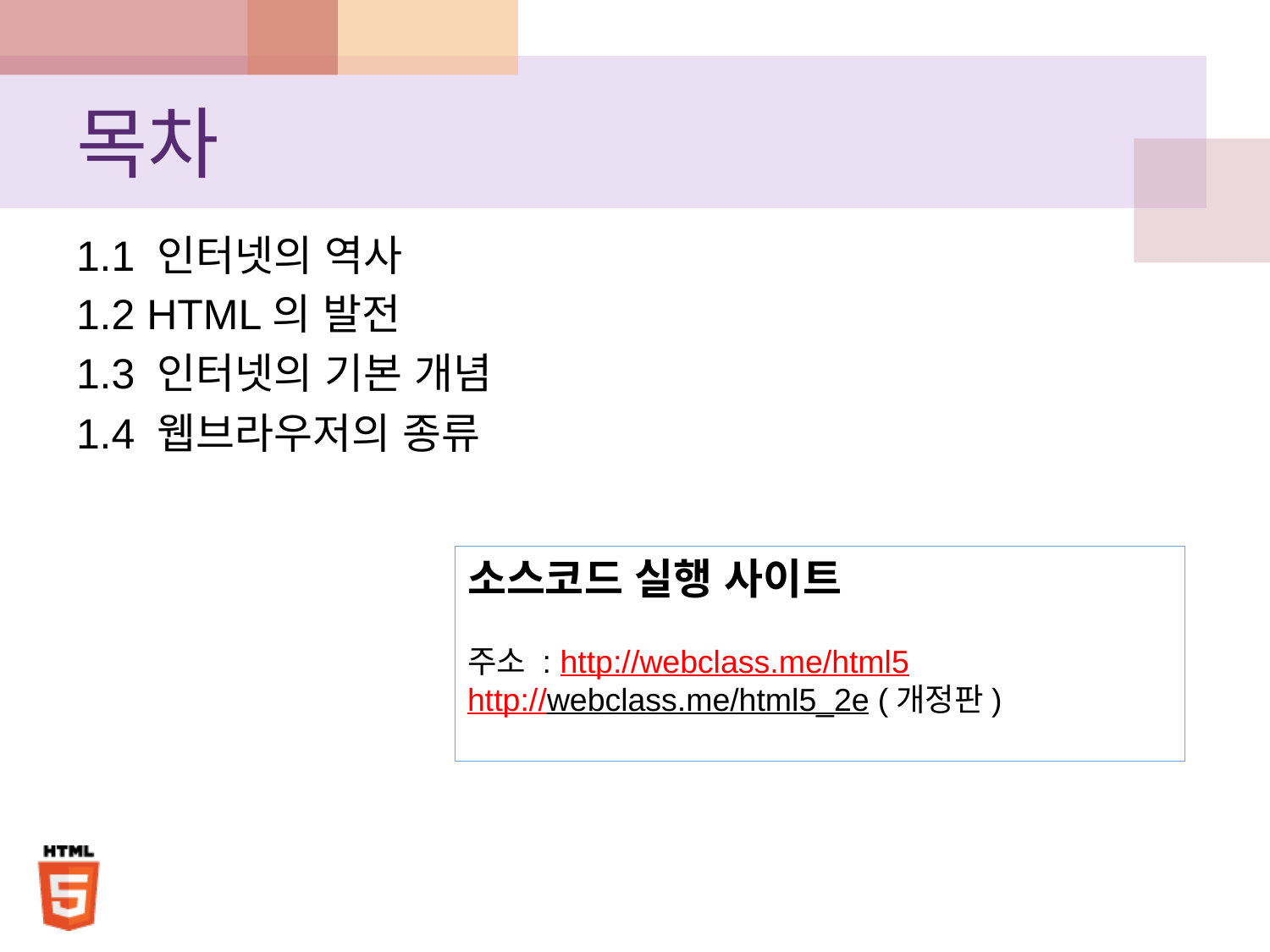

# 목차
1.1 인터넷의 역사
1.2 HTML의 발전
1.3 인터넷의 기본 개념
1.4 웹브라우저의 종류
소스코드 실행 사이트

주소 : http://webclass.me/html5
http://webclass.me/html5_2e (개정판)